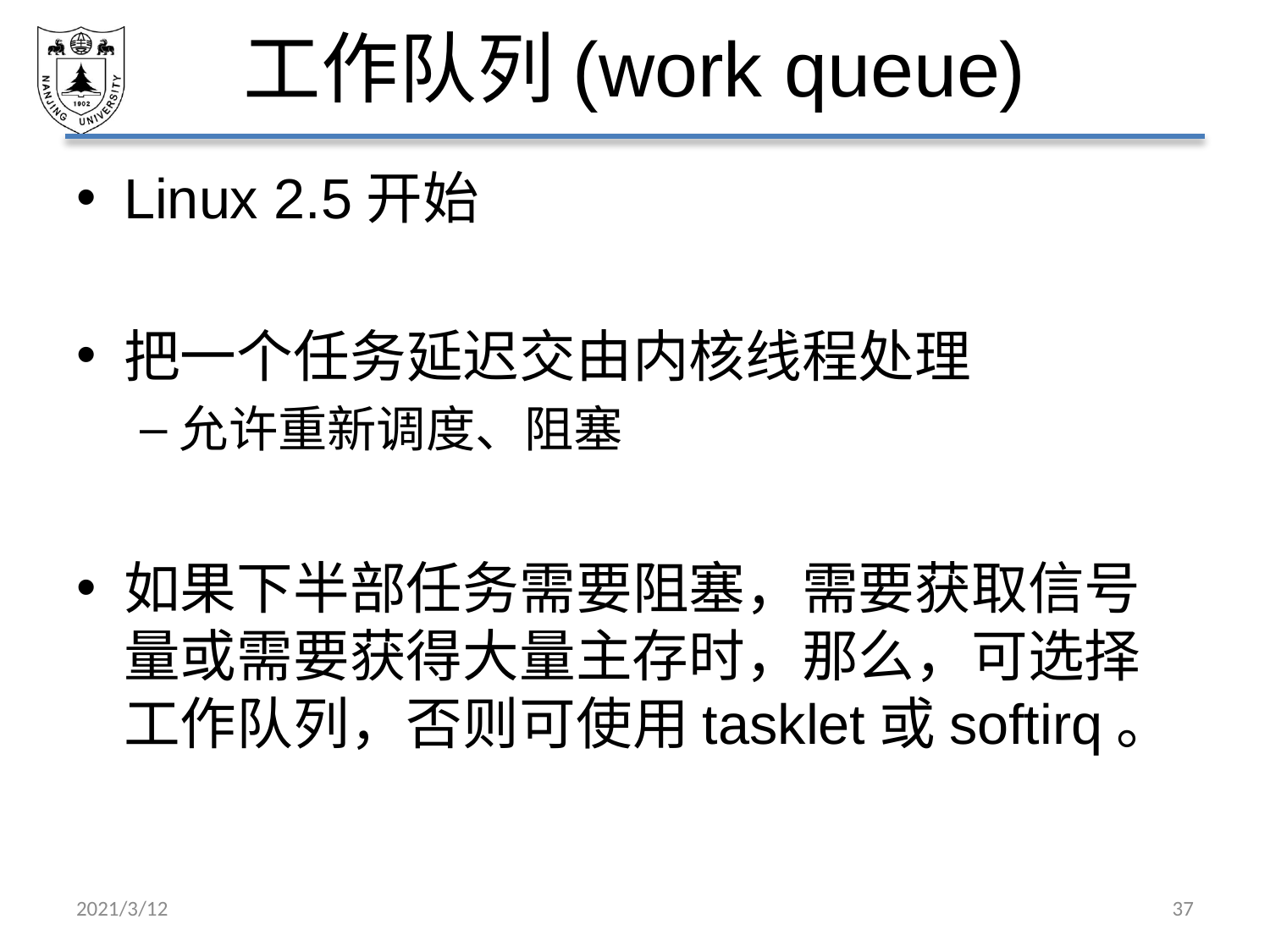

# 工作队列(work queue)
Linux 2.5开始

把一个任务延迟交由内核线程处理
允许重新调度、阻塞

如果下半部任务需要阻塞，需要获取信号量或需要获得大量主存时，那么，可选择工作队列，否则可使用tasklet或softirq。
2021/3/12
37